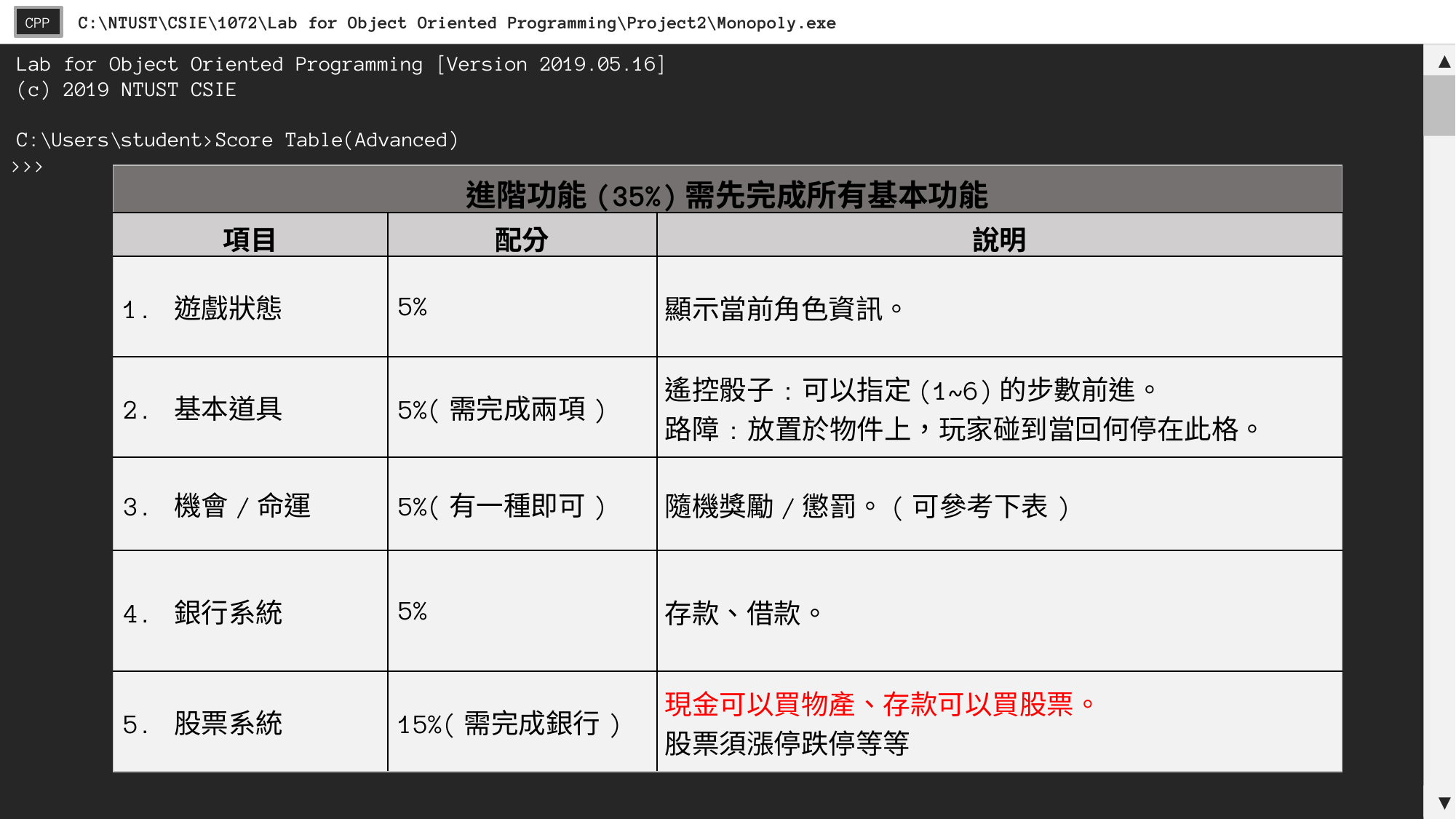

C:\NTUST\CSIE\1072\Lab for Object Oriented Programming\Project2\Monopoly.exe
CPP
Lab for Object Oriented Programming [Version 2019.05.16]
(c) 2019 NTUST CSIE

C:\Users\student>

▲

Score Table(Advanced)
>>>
| 進階功能(35%)需先完成所有基本功能 |  |  |
| --- | --- | --- |
| 項目 | 配分 | 說明 |
| 1. 遊戲狀態 | 5% | 顯示當前角色資訊。 |
| 2. 基本道具 | 5%(需完成兩項) | 遙控骰子:可以指定(1~6)的步數前進。 路障:放置於物件上，玩家碰到當回何停在此格。 |
| 3. 機會/命運 | 5%(有一種即可) | 隨機獎勵/懲罰。(可參考下表) |
| 4. 銀行系統 | 5% | 存款、借款。 |
| 5. 股票系統 | 15%(需完成銀行) | 現金可以買物產、存款可以買股票。 股票須漲停跌停等等 |
▼